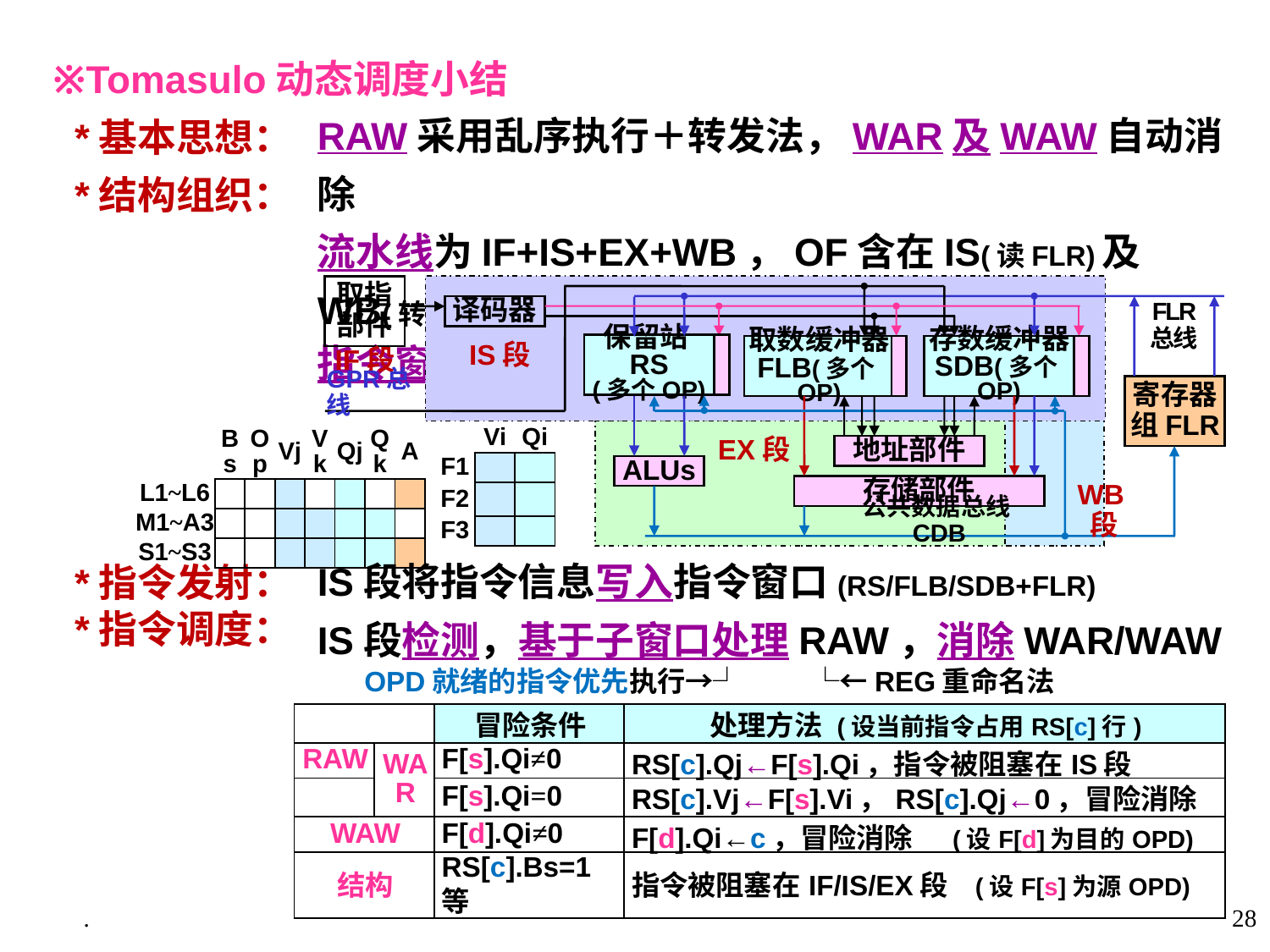

※Tomasulo动态调度小结
   *基本思想：
   *结构组织：

   *指令发射：
   *指令调度：
RAW采用乱序执行＋转发法，WAR及WAW自动消除
流水线为IF+IS+EX+WB，OF含在IS(读FLR)及WB(转发)中；
指令窗口及调度机构为分布式(RS+FLB+SDB)
取指部件

译码器

FLR
总线

保留站RS
(多个OP)

取数缓冲器
FLB(多个OP)
存数缓冲器
SDB(多个OP)
IS段

IF段
GPR总线
寄存器组FLR

EX段
地址部件

ALUs
存储部件

WB段

公共数据总线CDB

|  | Vi | Qi |
| --- | --- | --- |
| F1 |  |  |
| F2 |  |  |
| F3 |  |  |
|  | Bs | Op | Vj | Vk | Qj | Qk | A |
| --- | --- | --- | --- | --- | --- | --- | --- |
| L1~L6 |  |  |  |  |  |  |  |
| M1~A3 |  |  |  |  |  |  |  |
| S1~S3 |  |  |  |  |  |  |  |
IS段将指令信息写入指令窗口(RS/FLB/SDB+FLR)
IS段检测，基于子窗口处理RAW，消除WAR/WAW
      OPD就绪的指令优先执行→┘           └←REG重命名法
|  |  | 冒险条件 | 处理方法 (设当前指令占用RS[c]行) |
| --- | --- | --- | --- |
| RAW | WAR | F[s].Qi≠0 | RS[c].Qj←F[s].Qi，指令被阻塞在IS段 |
|  |  | F[s].Qi=0 | RS[c].Vj←F[s].Vi，RS[c].Qj←0，冒险消除 |
| WAW |  | F[d].Qi≠0 | F[d].Qi←c，冒险消除 (设F[d]为目的OPD) |
| 结构 |  | RS[c].Bs=1等 | 指令被阻塞在IF/IS/EX段 (设F[s]为源OPD) |
.
28